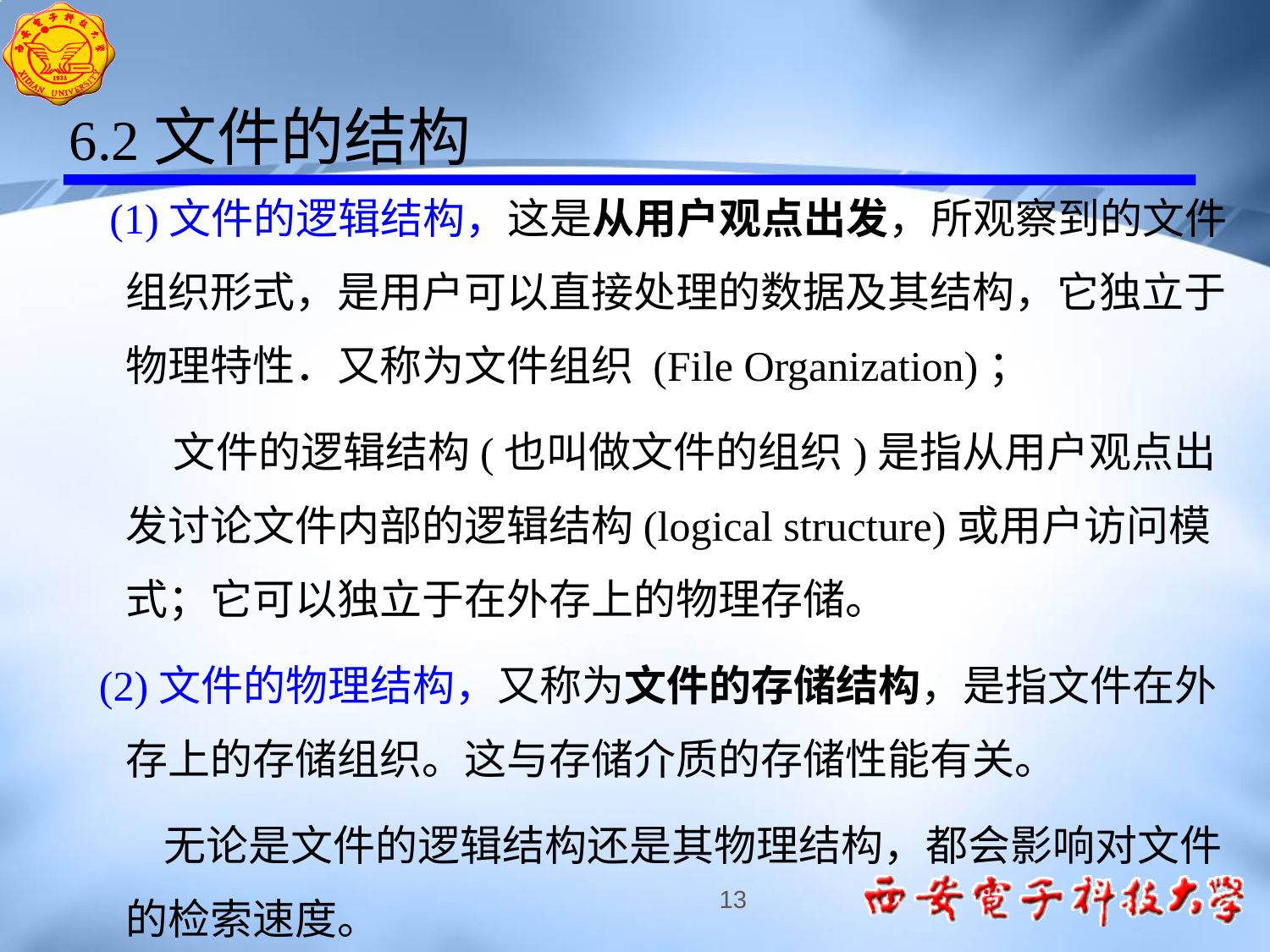

6.2文件的结构
   (1)文件的逻辑结构，这是从用户观点出发，所观察到的文件组织形式，是用户可以直接处理的数据及其结构，它独立于物理特性．又称为文件组织 (File Organization)；
         文件的逻辑结构(也叫做文件的组织)是指从用户观点出发讨论文件内部的逻辑结构(logical structure)或用户访问模式；它可以独立于在外存上的物理存储。
  (2)文件的物理结构，又称为文件的存储结构，是指文件在外存上的存储组织。这与存储介质的存储性能有关。
        无论是文件的逻辑结构还是其物理结构，都会影响对文件的检索速度。
13